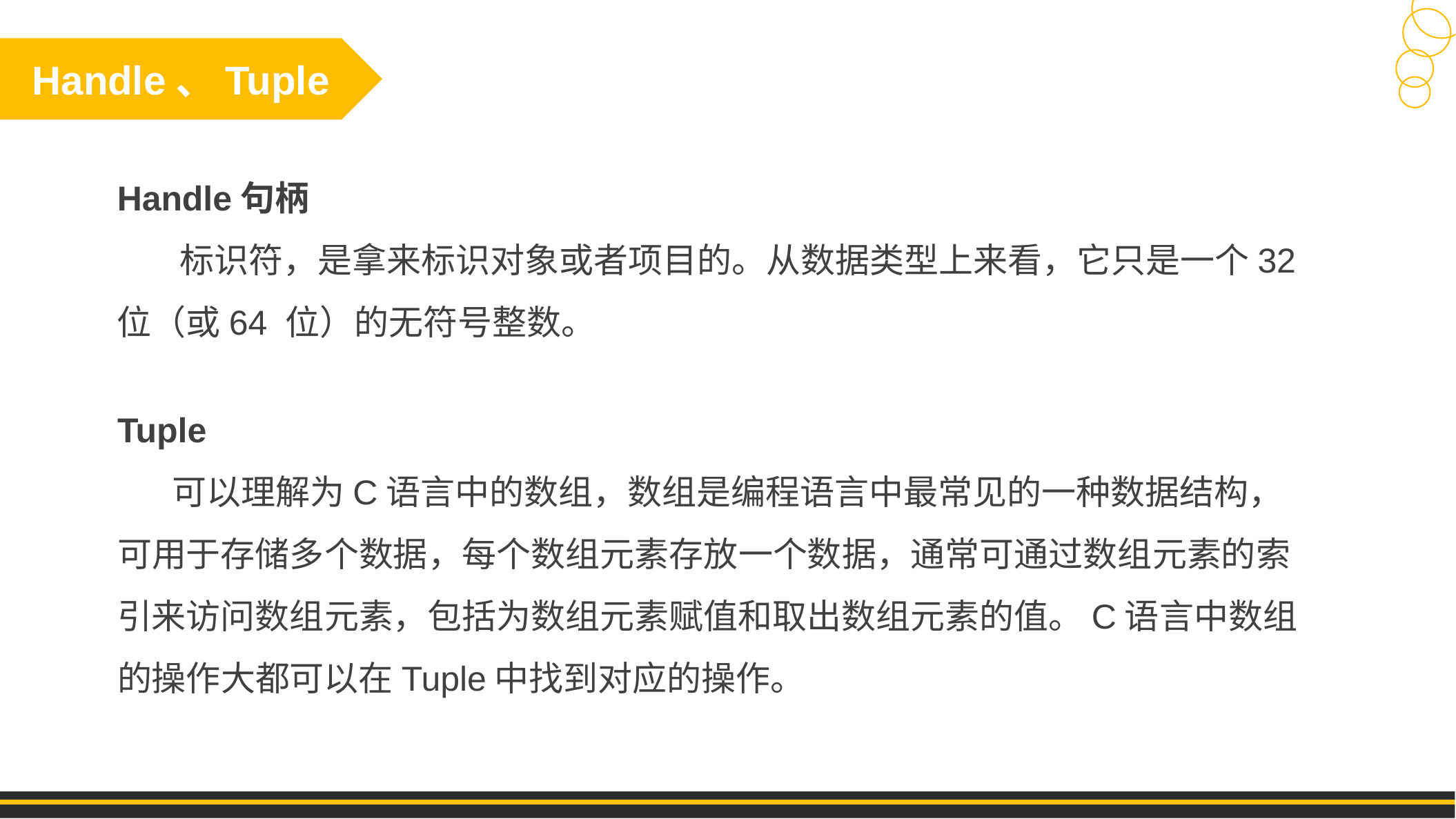

Handle、Tuple
Handle句柄
       标识符，是拿来标识对象或者项目的。从数据类型上来看，它只是一个32位（或64 位）的无符号整数。
Tuple
      可以理解为C语言中的数组，数组是编程语言中最常见的一种数据结构，可用于存储多个数据，每个数组元素存放一个数据，通常可通过数组元素的索引来访问数组元素，包括为数组元素赋值和取出数组元素的值。C语言中数组的操作大都可以在Tuple中找到对应的操作。